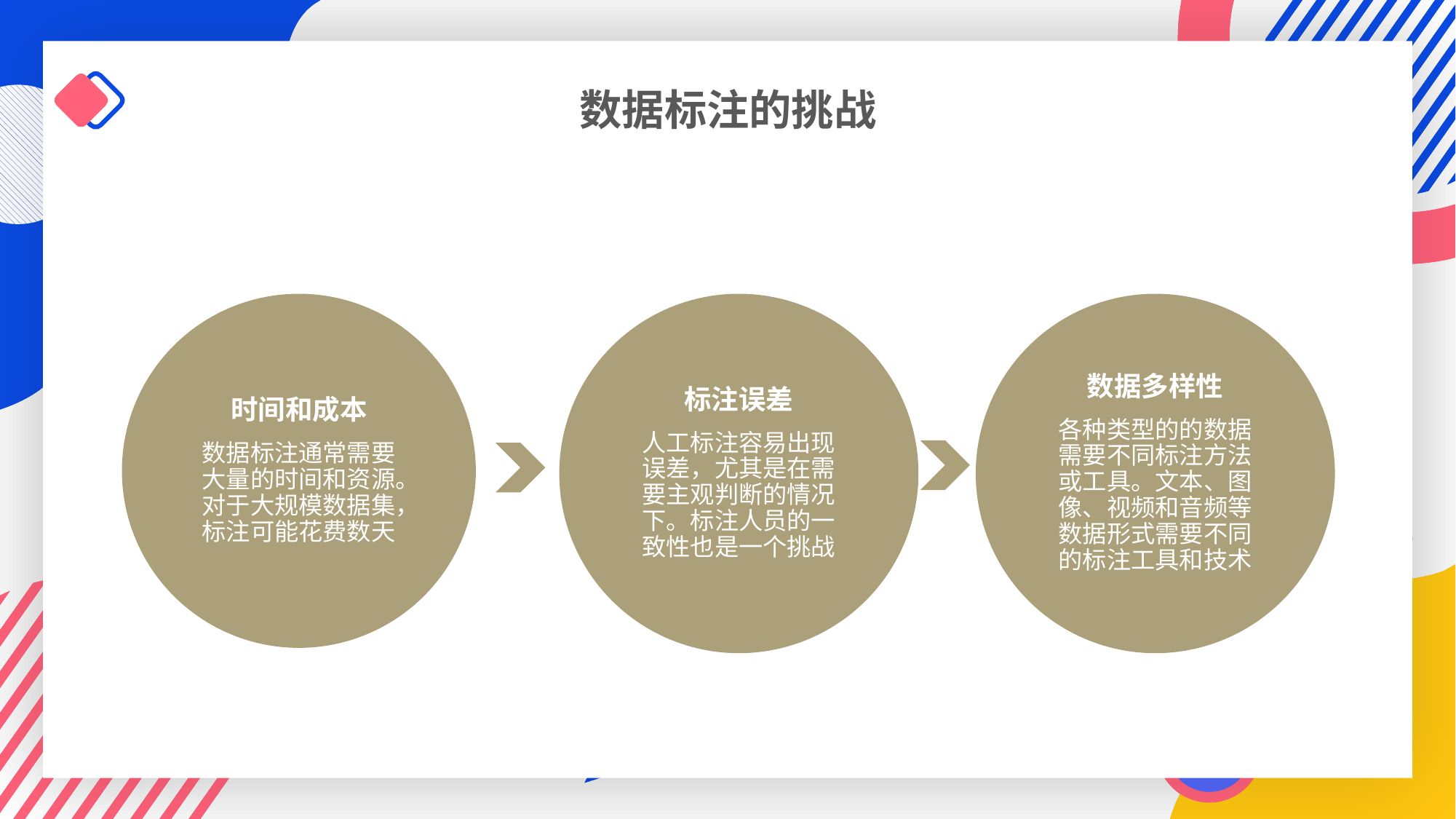

数据标注的挑战

时间和成本
数据标注通常需要大量的时间和资源。对于大规模数据集，标注可能花费数天
标注误差
人工标注容易出现误差，尤其是在需要主观判断的情况下。标注人员的一致性也是一个挑战
数据多样性
各种类型的的数据需要不同标注方法或工具。文本、图像、视频和音频等数据形式需要不同的标注工具和技术